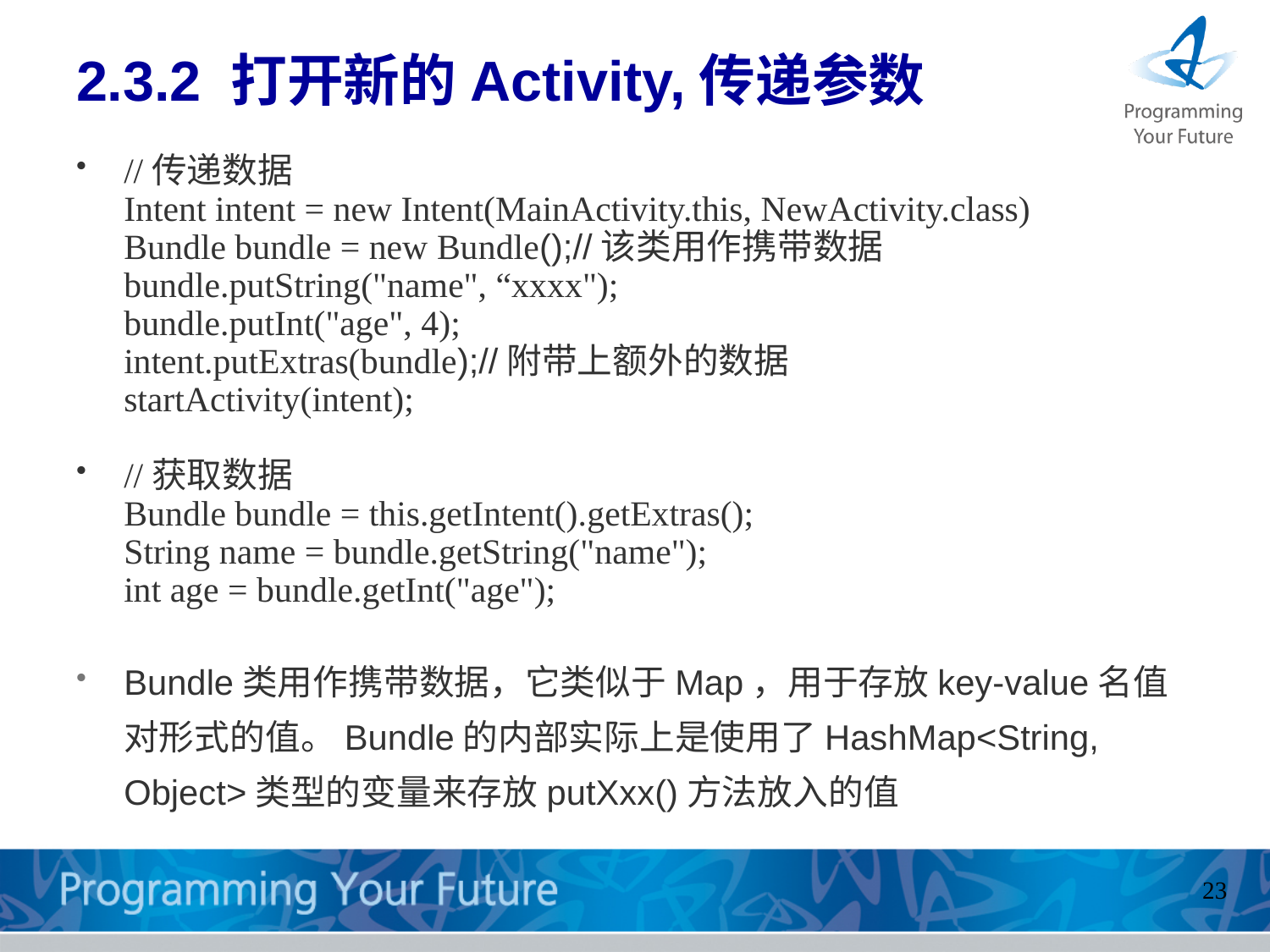

# 2.3.2 打开新的Activity,传递参数
//传递数据
	Intent intent = new Intent(MainActivity.this, NewActivity.class)
	Bundle bundle = new Bundle();//该类用作携带数据bundle.putString("name", “xxxx");
	bundle.putInt("age", 4);
	intent.putExtras(bundle);//附带上额外的数据
	startActivity(intent);

//获取数据
	Bundle bundle = this.getIntent().getExtras();
	String name = bundle.getString("name");
	int age = bundle.getInt("age");

Bundle类用作携带数据，它类似于Map，用于存放key-value名值对形式的值。Bundle的内部实际上是使用了HashMap<String, Object>类型的变量来存放putXxx()方法放入的值